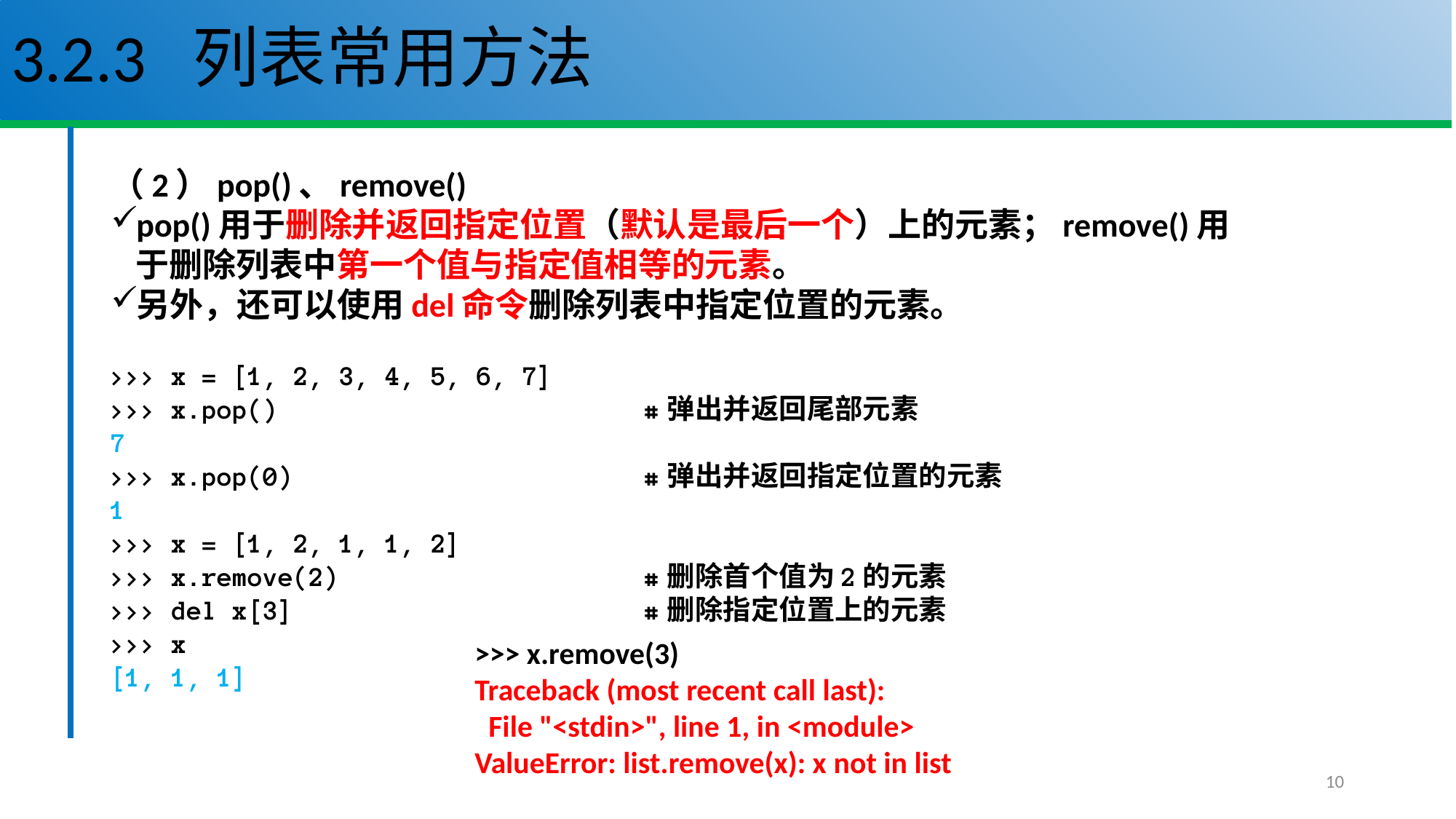

# 3.2.3  列表常用方法
（2）pop()、remove()
pop()用于删除并返回指定位置（默认是最后一个）上的元素；remove()用于删除列表中第一个值与指定值相等的元素。
另外，还可以使用del命令删除列表中指定位置的元素。

>>> x = [1, 2, 3, 4, 5, 6, 7]
>>> x.pop()                        #弹出并返回尾部元素
7
>>> x.pop(0)                       #弹出并返回指定位置的元素
1
>>> x = [1, 2, 1, 1, 2]
>>> x.remove(2)                    #删除首个值为2的元素
>>> del x[3]                       #删除指定位置上的元素
>>> x
[1, 1, 1]
>>> x.remove(3)
Traceback (most recent call last):
  File "<stdin>", line 1, in <module>
ValueError: list.remove(x): x not in list
10